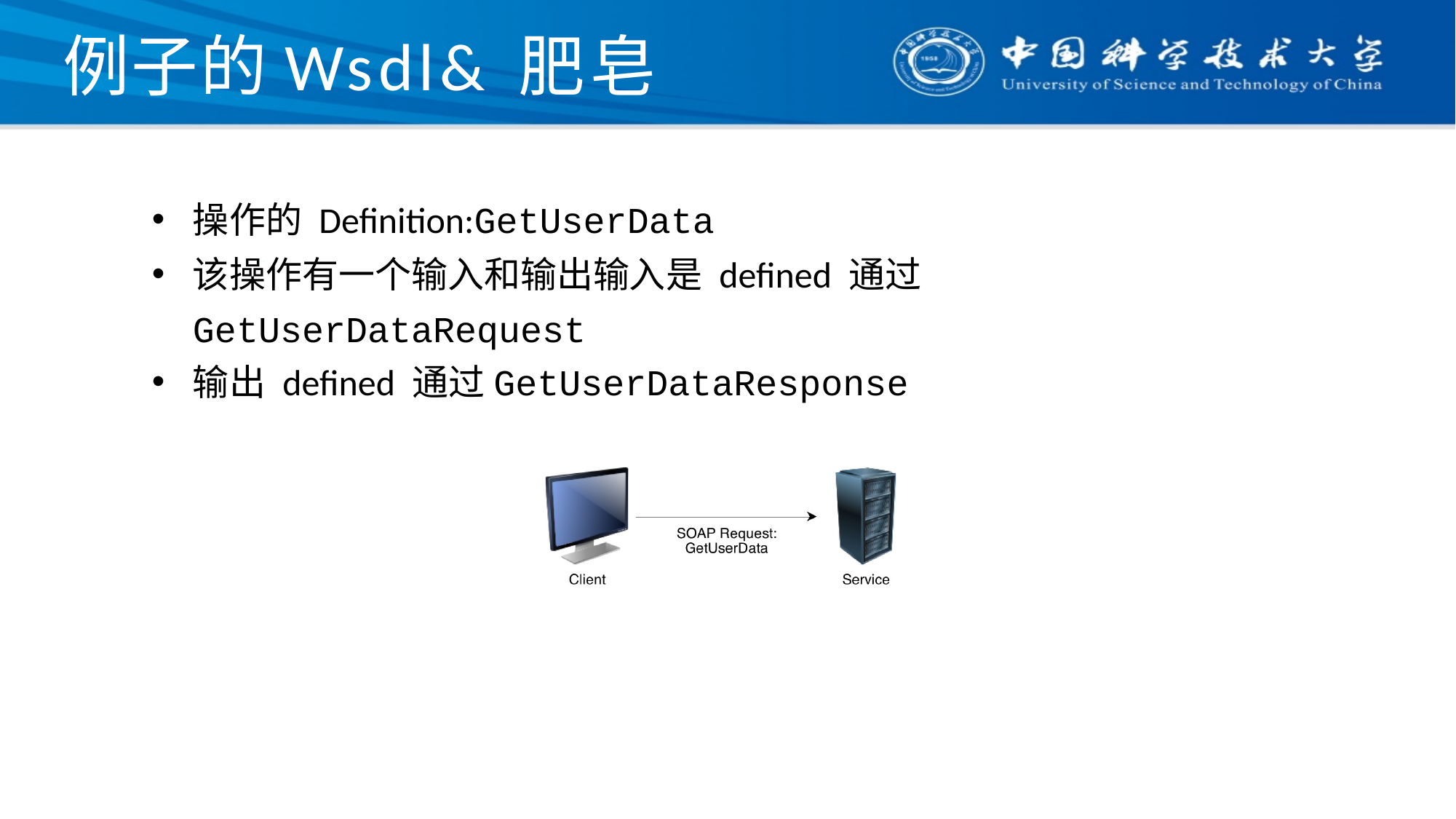

# 例子的Wsdl& 肥皂
操作的 Deﬁnition:GetUserData
该操作有一个输入和输出输入是 deﬁned 通过GetUserDataRequest
输出 deﬁned 通过GetUserDataResponse